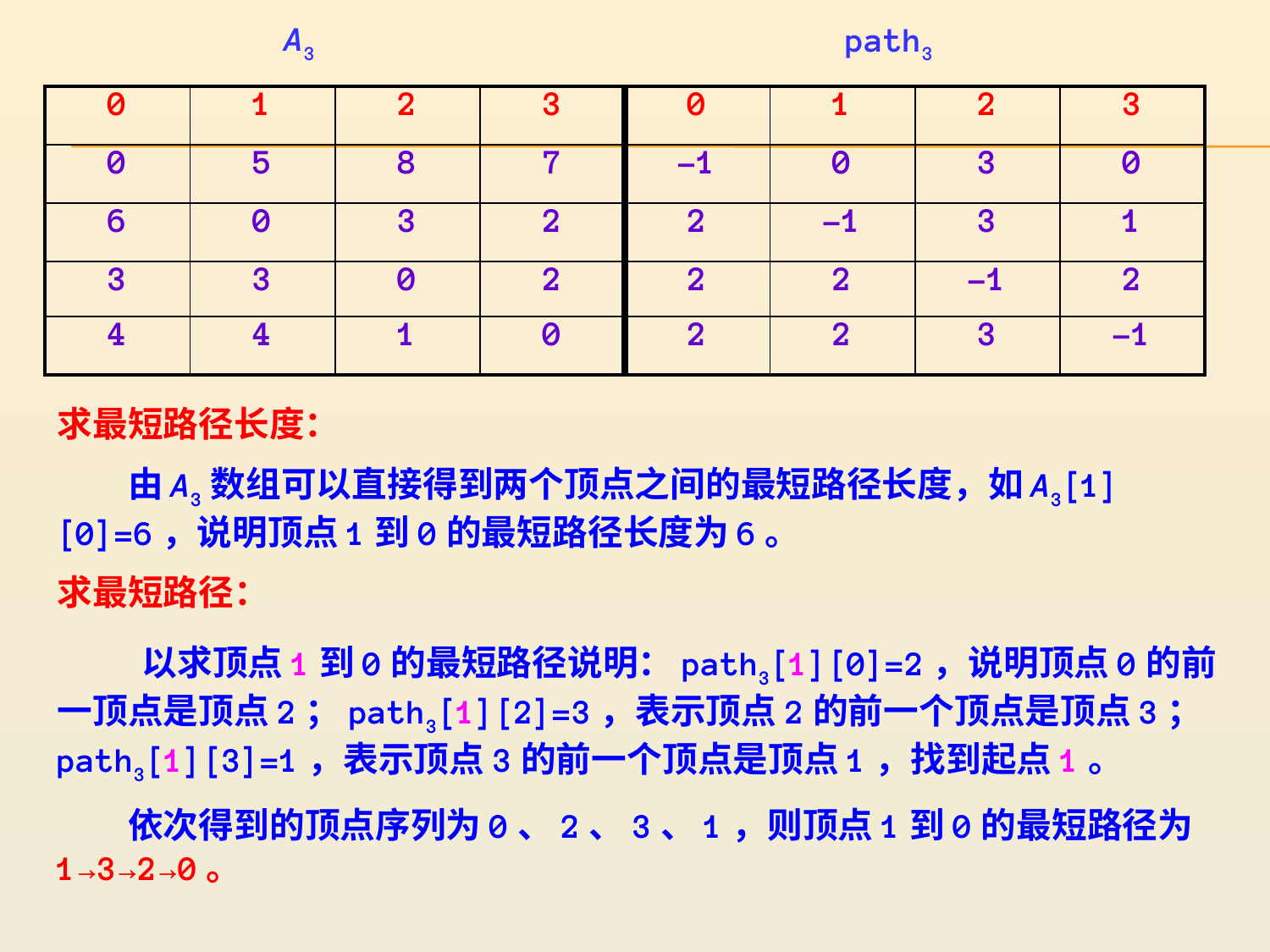

A3
path3
| 0 | 1 | 2 | 3 | 0 | 1 | 2 | 3 |
| --- | --- | --- | --- | --- | --- | --- | --- |
| 0 | 5 | 8 | 7 | -1 | 0 | 3 | 0 |
| 6 | 0 | 3 | 2 | 2 | -1 | 3 | 1 |
| 3 | 3 | 0 | 2 | 2 | 2 | -1 | 2 |
| 4 | 4 | 1 | 0 | 2 | 2 | 3 | -1 |
求最短路径长度：
　　由A3数组可以直接得到两个顶点之间的最短路径长度，如A3[1][0]=6，说明顶点1到0的最短路径长度为6。
求最短路径：
　　以求顶点1到0的最短路径说明：path3[1][0]=2，说明顶点0的前一顶点是顶点2；path3[1][2]=3，表示顶点2的前一个顶点是顶点3；path3[1][3]=1，表示顶点3的前一个顶点是顶点1，找到起点1。
　　依次得到的顶点序列为0、2、3、1，则顶点1到0的最短路径为1→3→2→0。